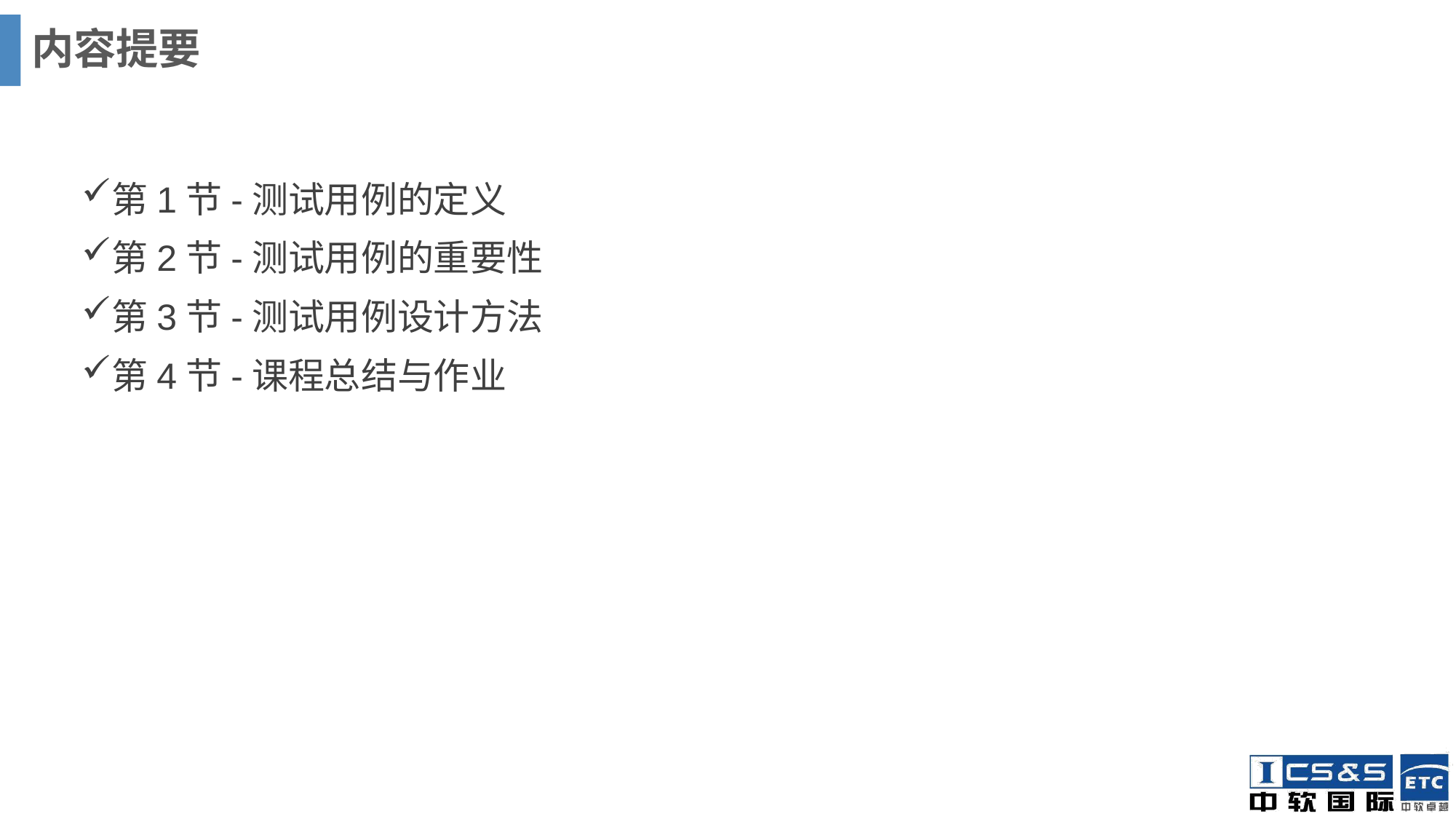

# 内容提要
第1节-测试用例的定义
第2节-测试用例的重要性
第3节-测试用例设计方法
第4节-课程总结与作业